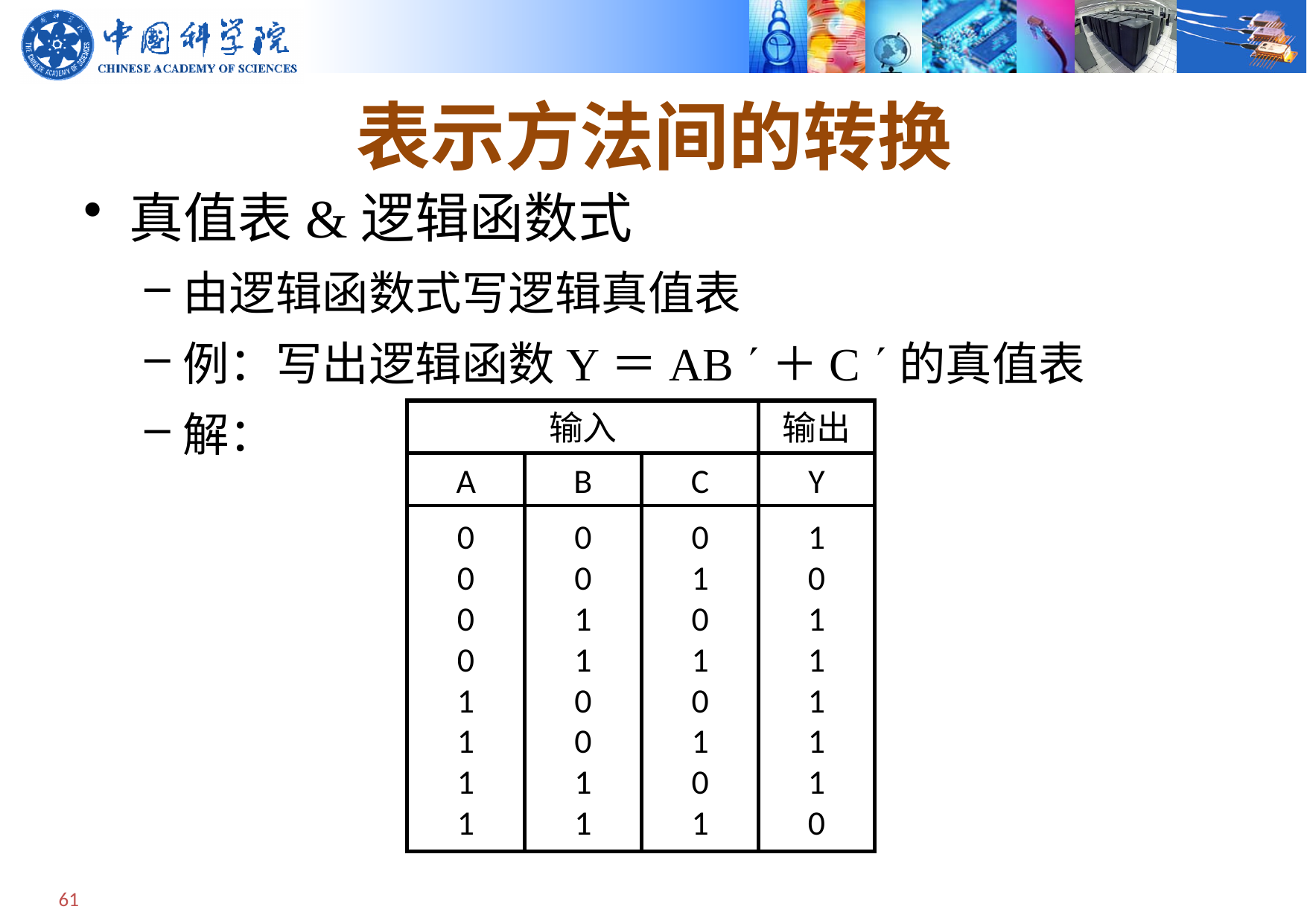

# 表示方法间的转换
真值表&逻辑函数式
由逻辑函数式写逻辑真值表
例：写出逻辑函数Y＝AB ′＋C ′的真值表
解：
输入

输出

A

B

C

Y

0
0
0
0
1
1
1
1

0
0
1
1
0
0
1
1

0
1
0
1
0
1
0
1

1
0
1
1
1
1
1
0